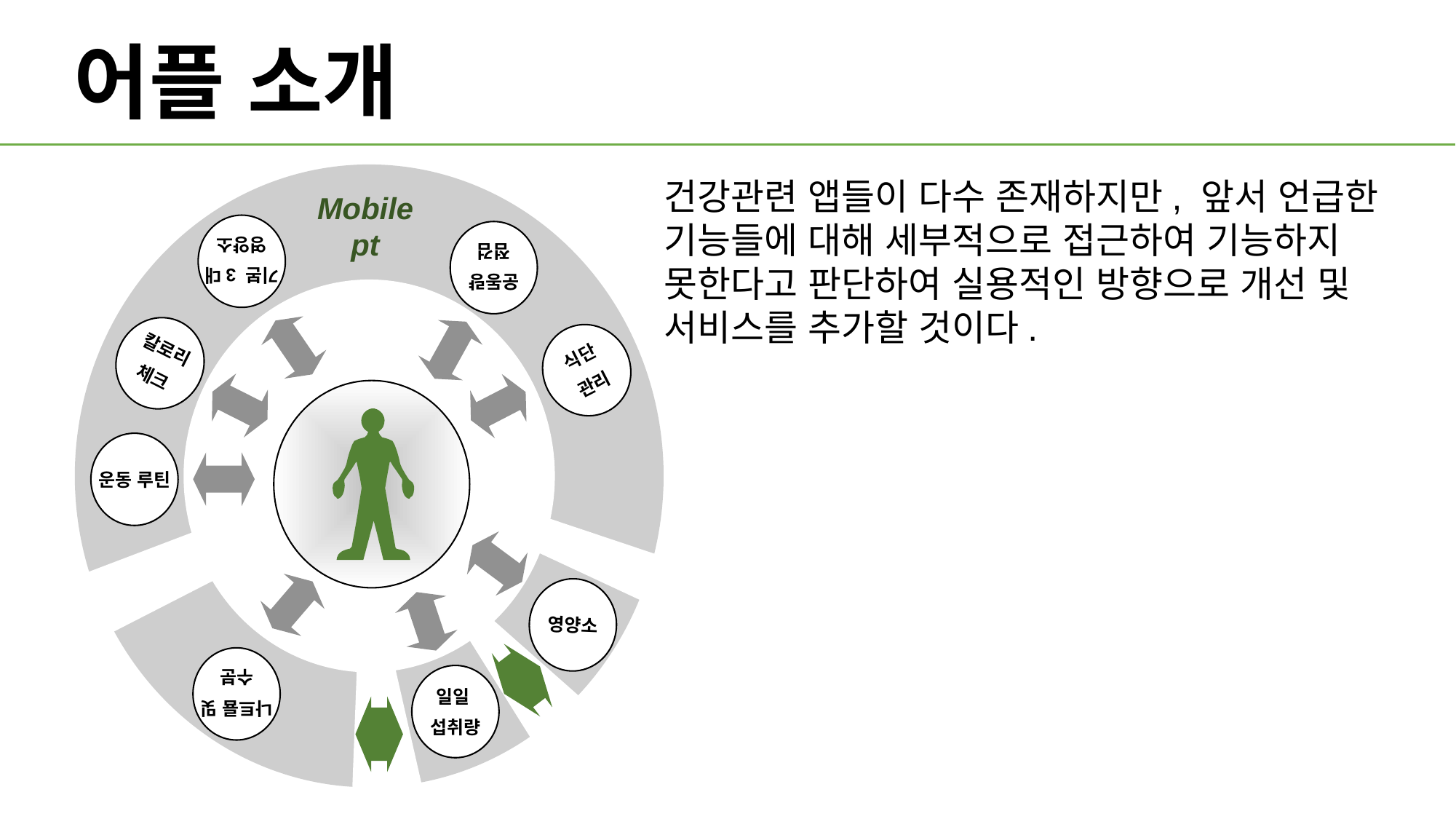

어플 소개

Mobile pt
기본 3대
영양소
운동량
점검

칼로리
체크

식단
관리

운동 루틴

영양소

일일
섭취량

건강관련 앱들이 다수 존재하지만, 앞서 언급한 기능들에 대해 세부적으로 접근하여 기능하지 못한다고 판단하여 실용적인 방향으로 개선 및 서비스를 추가할 것이다.
나트륨 및
수분